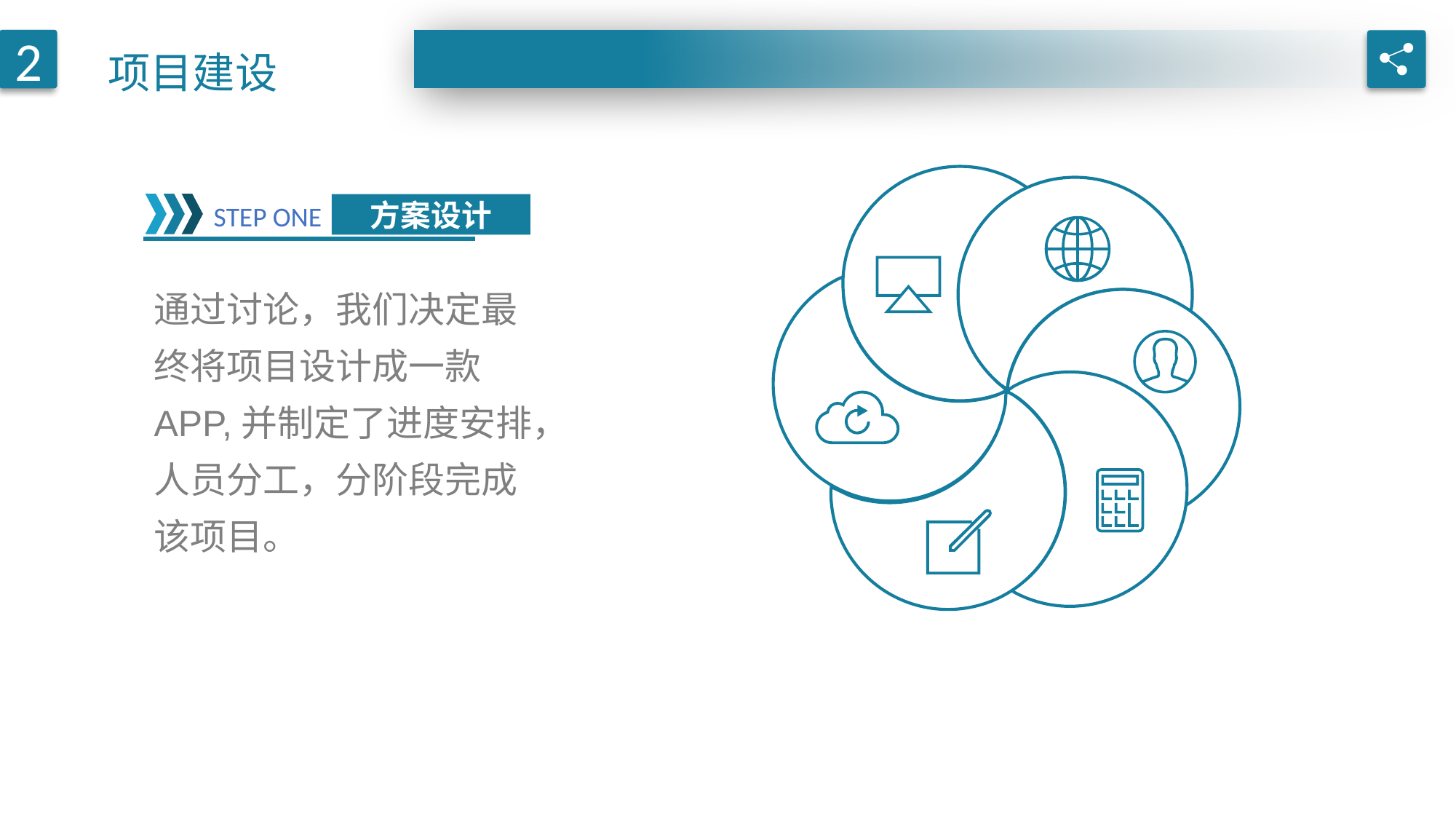

项目建设
2

STEP ONE
方案设计

通过讨论，我们决定最终将项目设计成一款APP,并制定了进度安排，人员分工，分阶段完成该项目。